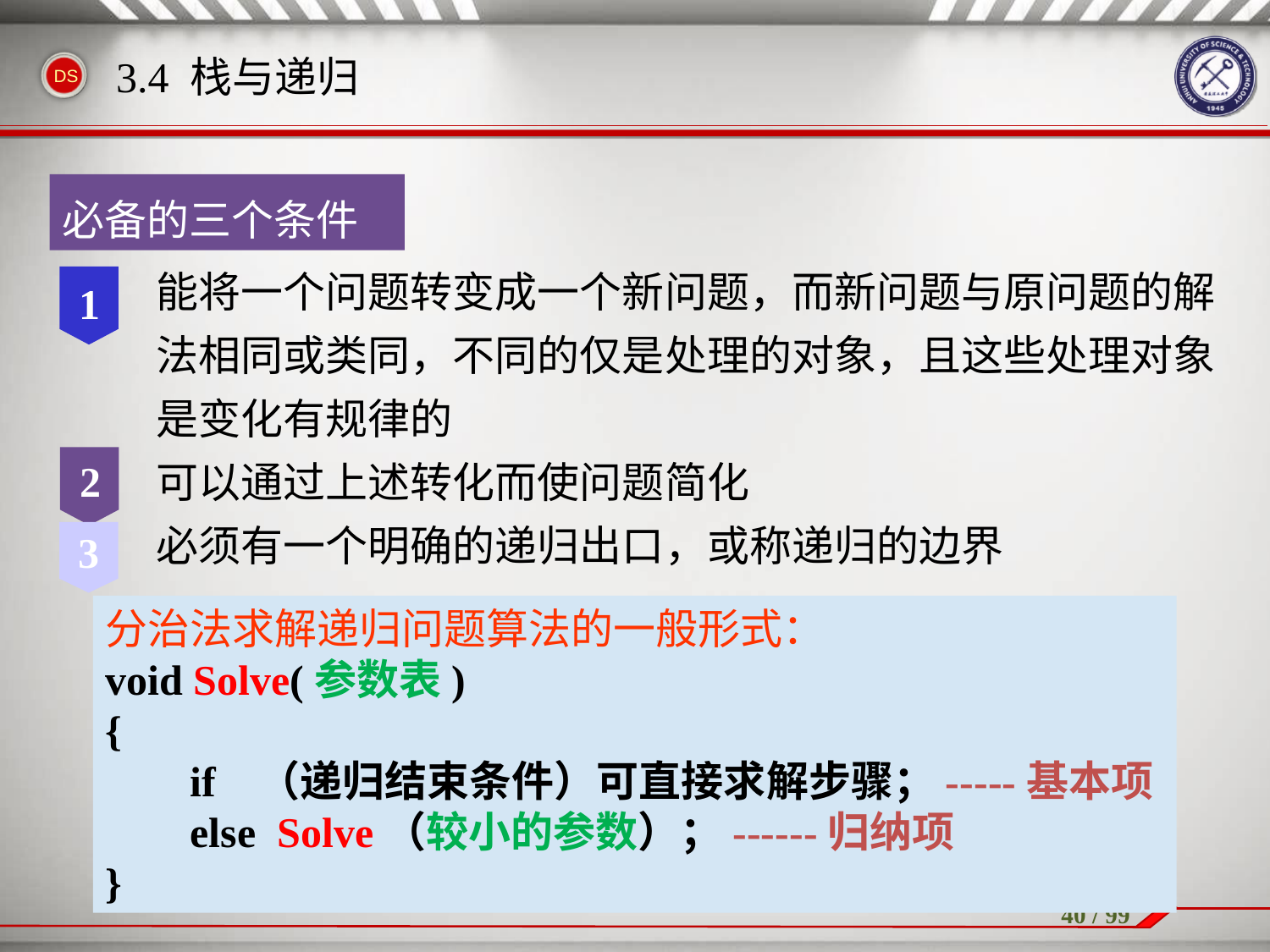

# 3.4 栈与递归
必备的三个条件
能将一个问题转变成一个新问题，而新问题与原问题的解法相同或类同，不同的仅是处理的对象，且这些处理对象是变化有规律的
可以通过上述转化而使问题简化
必须有一个明确的递归出口，或称递归的边界
1

2

3

分治法求解递归问题算法的一般形式：
void Solve(参数表)
{
        if   （递归结束条件）可直接求解步骤；-----基本项
        else  Solve（较小的参数）；------归纳项
}